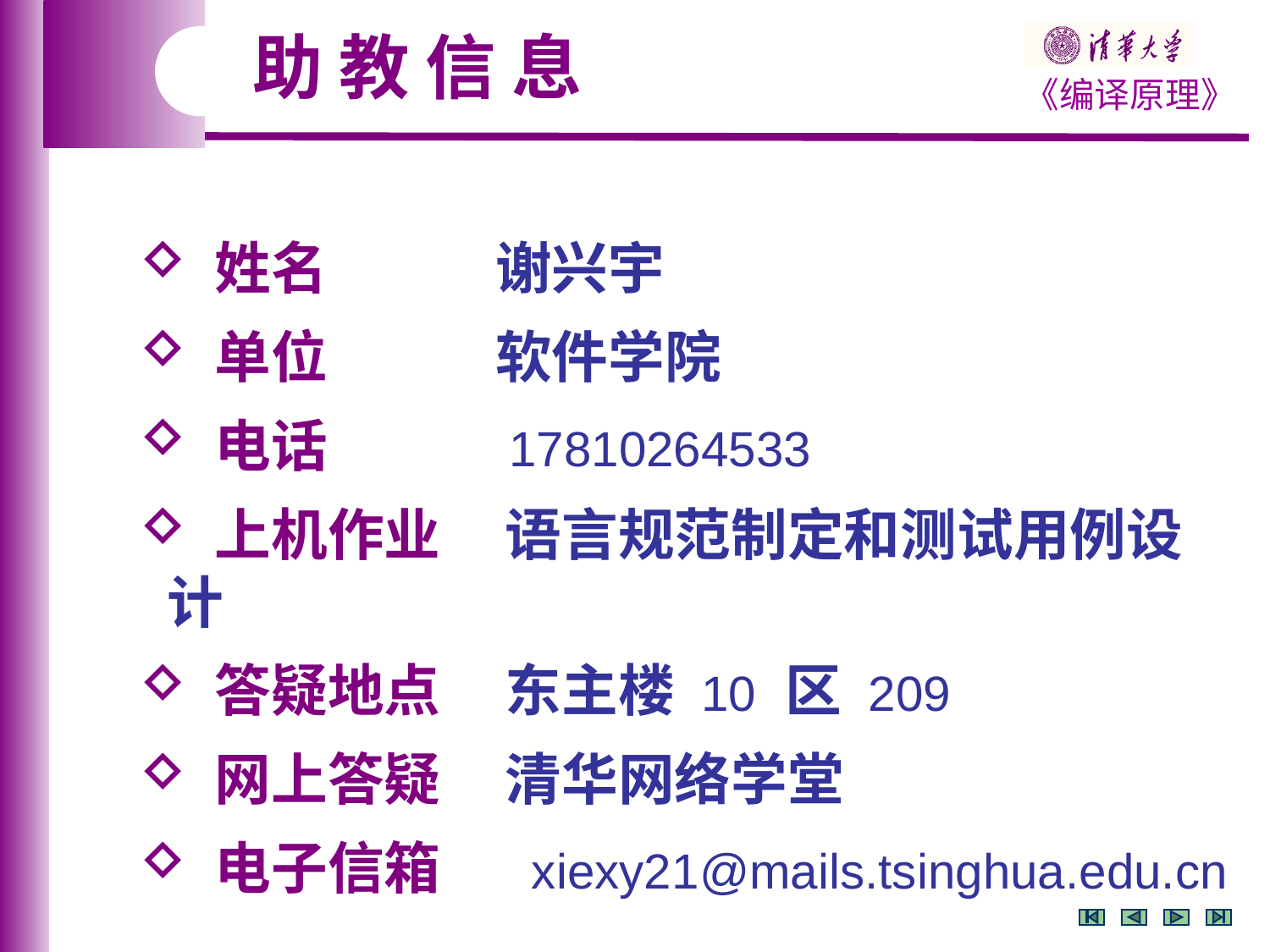

助 教 信 息
 姓名             谢兴宇

 单位             软件学院

 电话             17810264533

 上机作业     语言规范制定和测试用例设计

 答疑地点     东主楼 10 区 209

 网上答疑     清华网络学堂

 电子信箱      xiexy21@mails.tsinghua.edu.cn